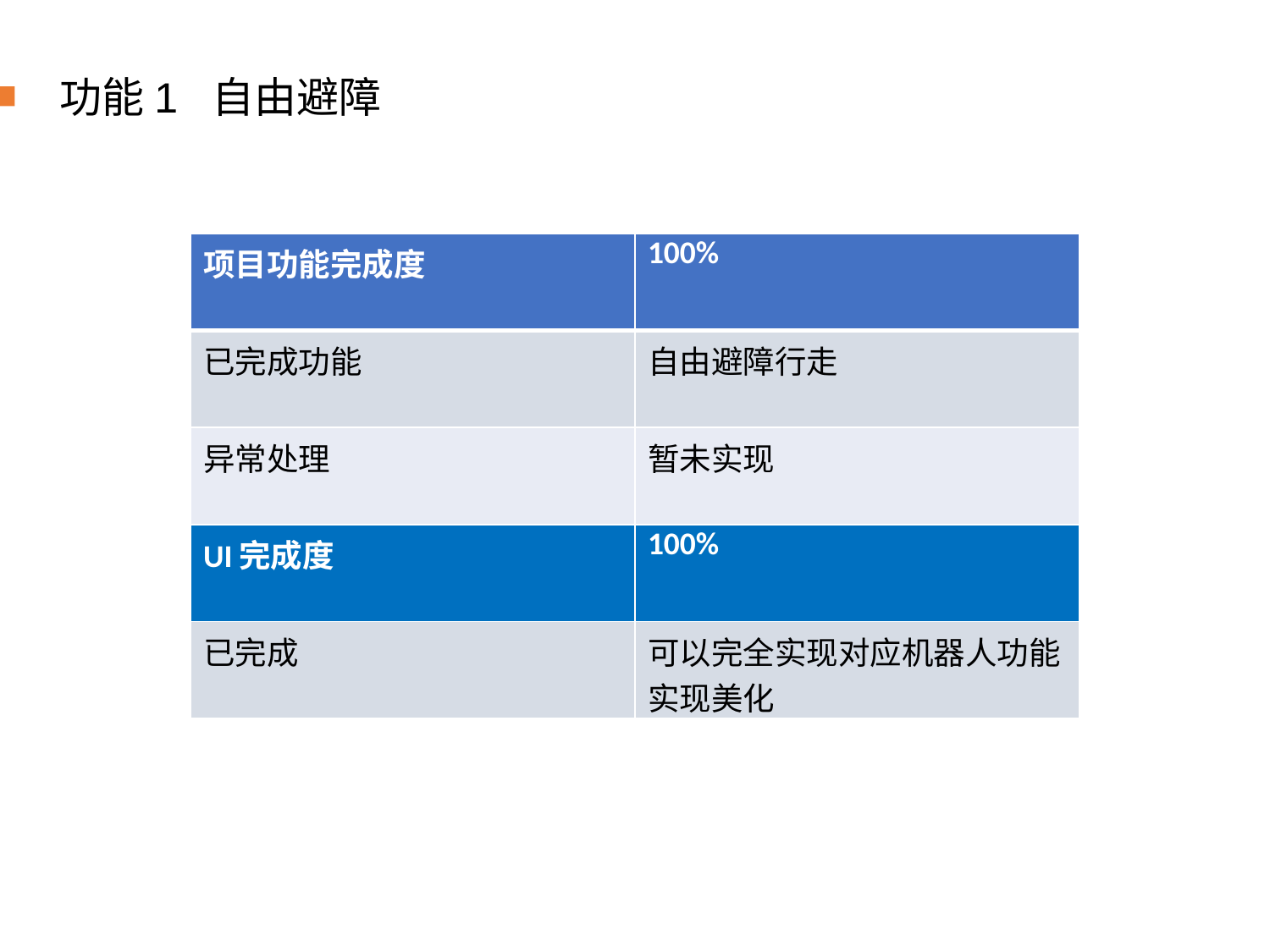

功能1  自由避障

| 项目功能完成度 | 100% |
| --- | --- |
| 已完成功能 | 自由避障行走 |
| 异常处理 | 暂未实现 |
| UI完成度 | 100% |
| 已完成 | 可以完全实现对应机器人功能 实现美化 |